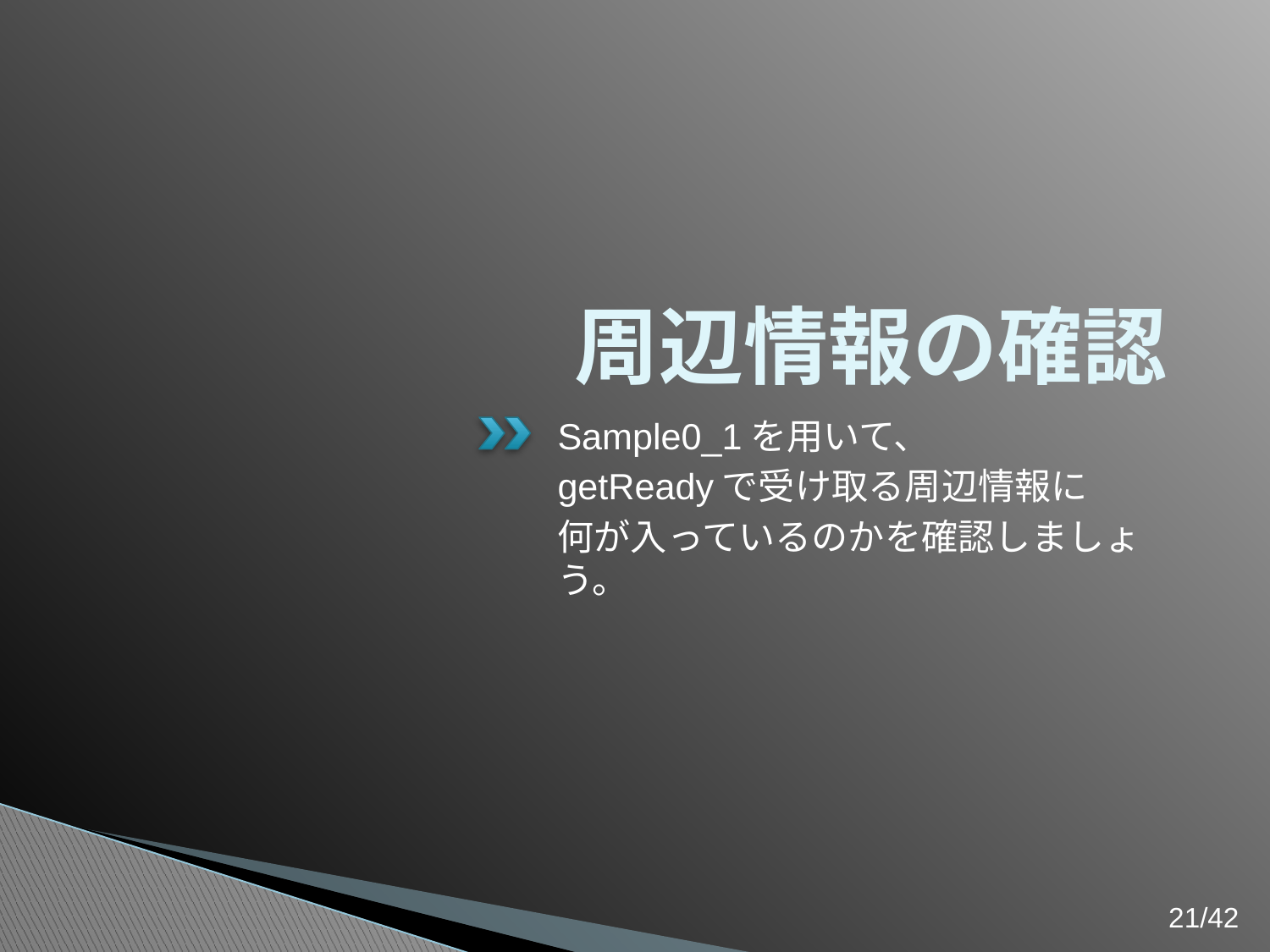

# 周辺情報の確認
Sample0_1を用いて、
getReadyで受け取る周辺情報に
何が入っているのかを確認しましょう。
21/42